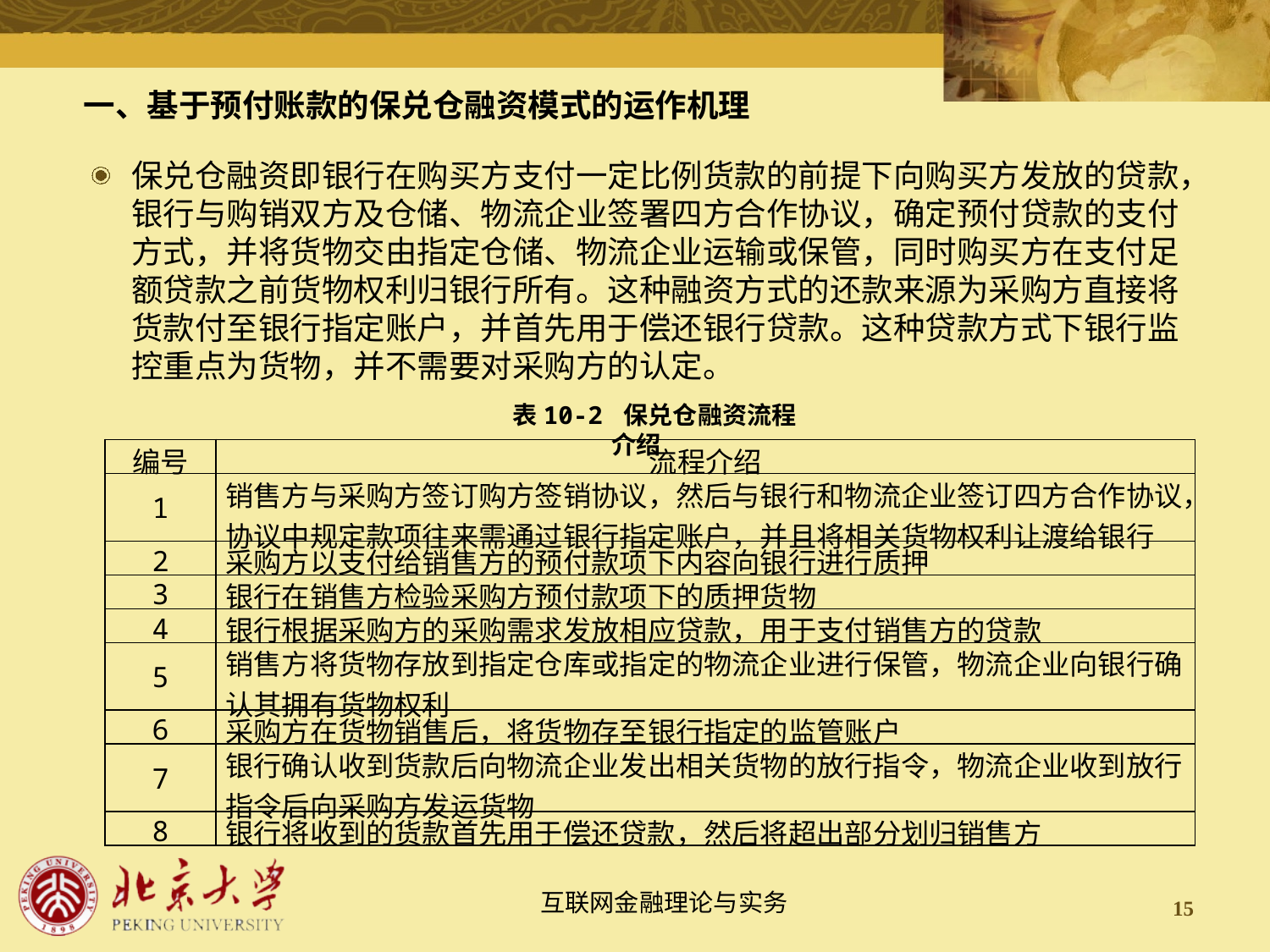

一、基于预付账款的保兑仓融资模式的运作机理
保兑仓融资即银行在购买方支付一定比例货款的前提下向购买方发放的贷款，银行与购销双方及仓储、物流企业签署四方合作协议，确定预付贷款的支付方式，并将货物交由指定仓储、物流企业运输或保管，同时购买方在支付足额贷款之前货物权利归银行所有。这种融资方式的还款来源为采购方直接将货款付至银行指定账户，并首先用于偿还银行贷款。这种贷款方式下银行监控重点为货物，并不需要对采购方的认定。
表10-2 保兑仓融资流程介绍
| 编号 | 流程介绍 |
| --- | --- |
| 1 | 销售方与采购方签订购方签销协议，然后与银行和物流企业签订四方合作协议，协议中规定款项往来需通过银行指定账户，并且将相关货物权利让渡给银行 |
| 2 | 采购方以支付给销售方的预付款项下内容向银行进行质押 |
| 3 | 银行在销售方检验采购方预付款项下的质押货物 |
| 4 | 银行根据采购方的采购需求发放相应贷款，用于支付销售方的贷款 |
| 5 | 销售方将货物存放到指定仓库或指定的物流企业进行保管，物流企业向银行确认其拥有货物权利 |
| 6 | 采购方在货物销售后，将货物存至银行指定的监管账户 |
| 7 | 银行确认收到货款后向物流企业发出相关货物的放行指令，物流企业收到放行指令后向采购方发运货物 |
| 8 | 银行将收到的货款首先用于偿还贷款，然后将超出部分划归销售方 |
15